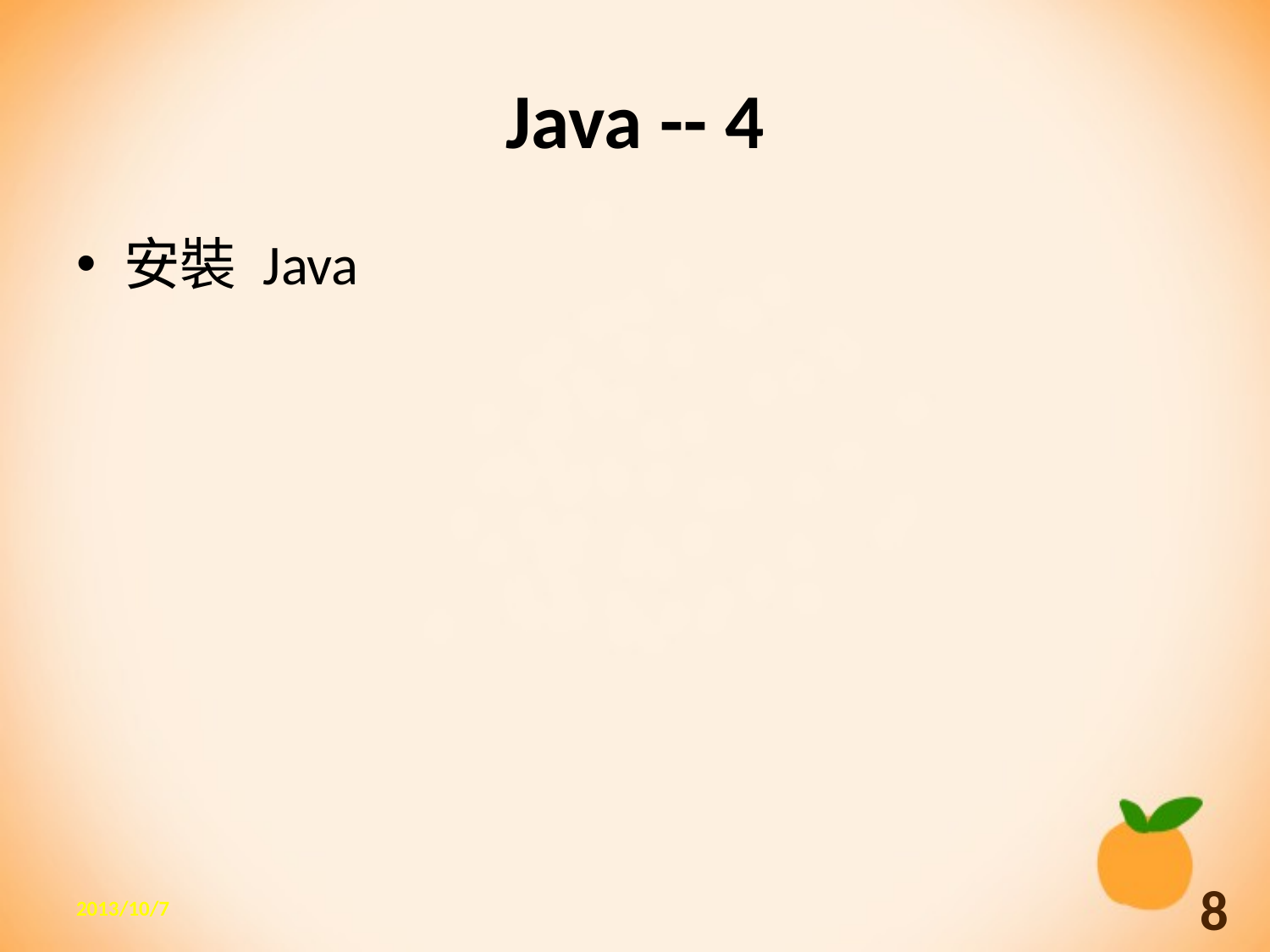

# Java -- 4
安裝 Java
2013/10/7
8